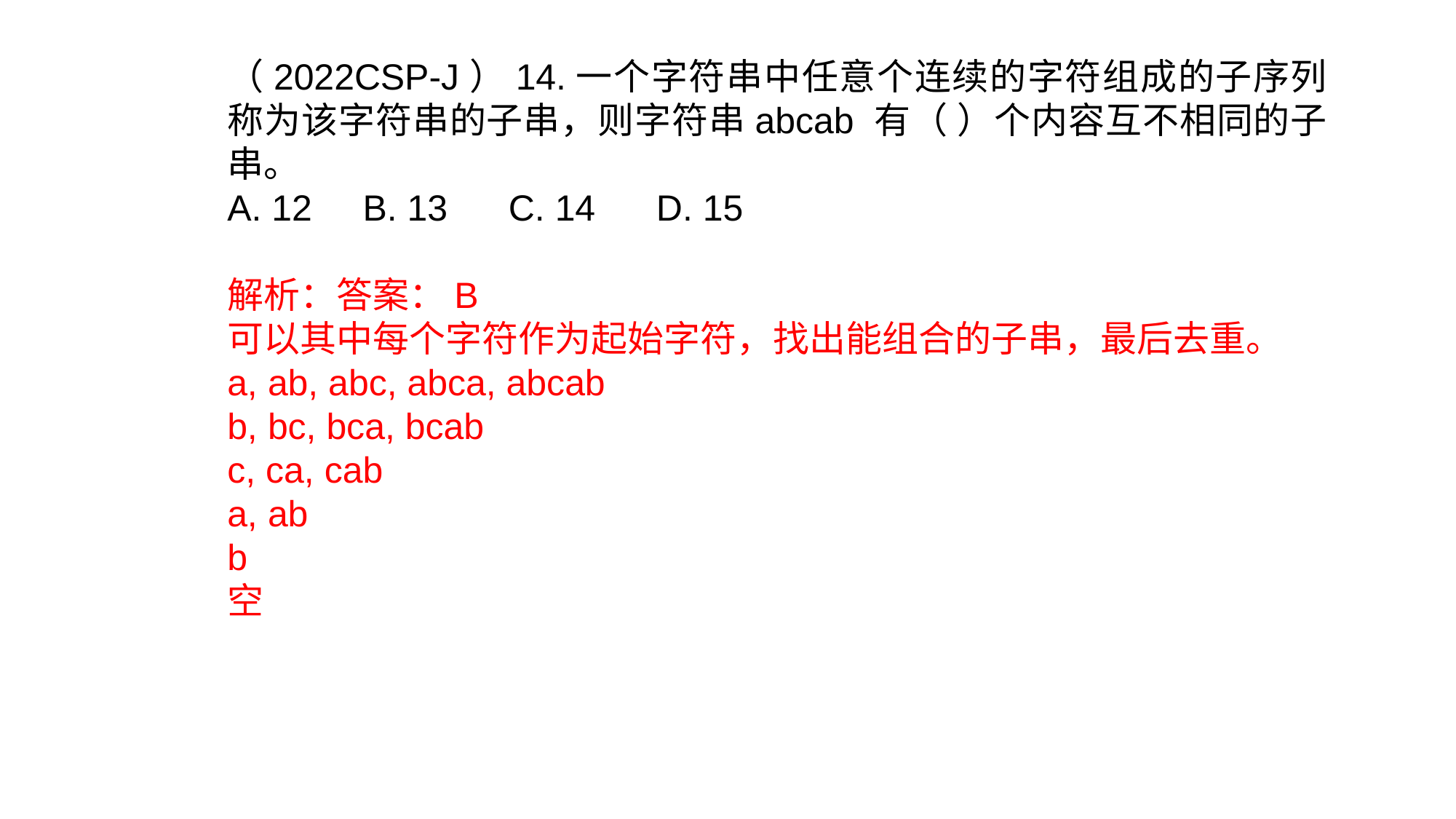

（2022CSP-J）14.一个字符串中任意个连续的字符组成的子序列称为该字符串的子串，则字符串abcab 有（ ）个内容互不相同的子串。
A. 12     B. 13      C. 14      D. 15

解析：答案：B
可以其中每个字符作为起始字符，找出能组合的子串，最后去重。
a, ab, abc, abca, abcab
b, bc, bca, bcab
c, ca, cab
a, ab
b
空